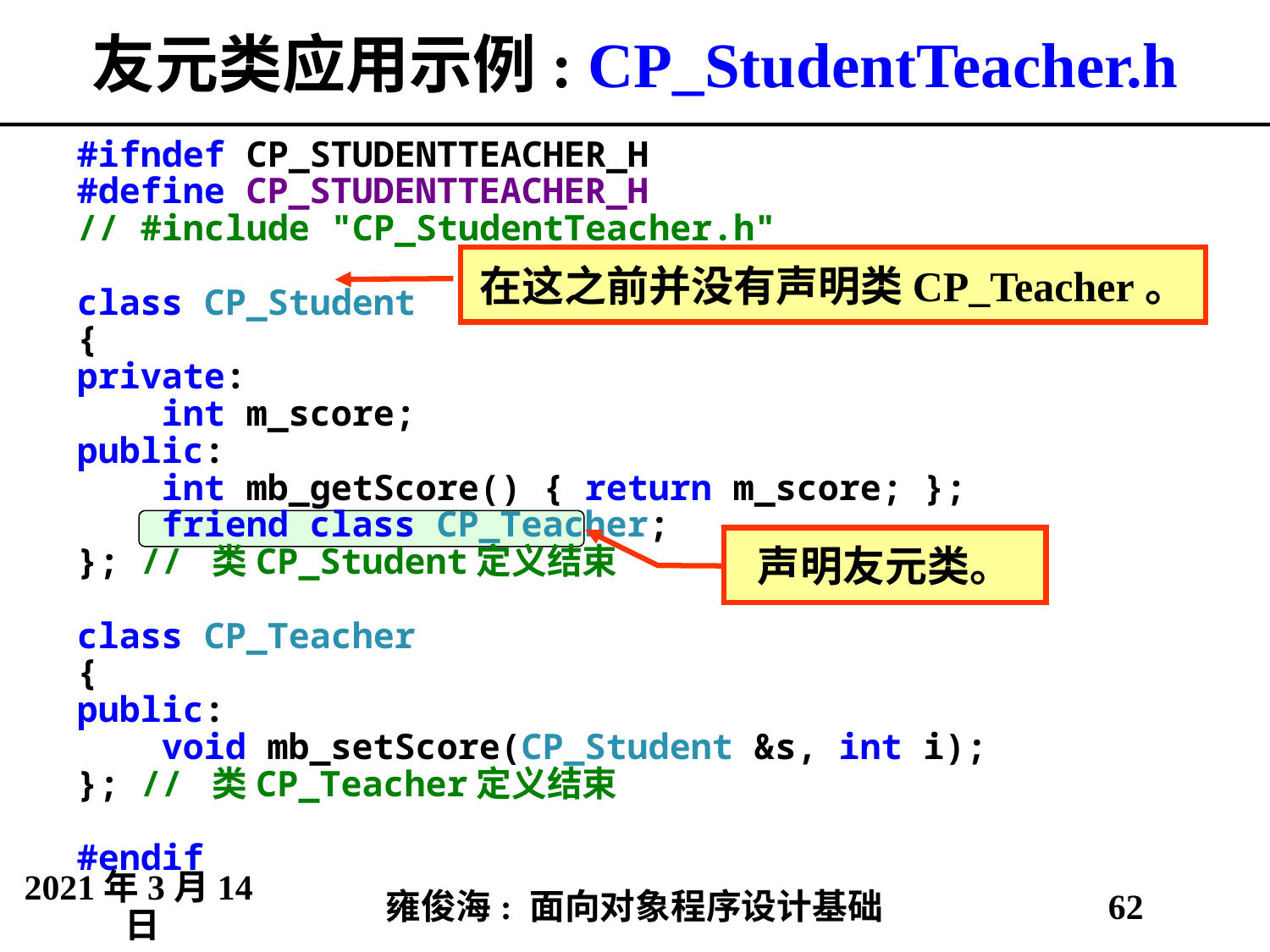

# 友元类应用示例: CP_StudentTeacher.h

#ifndef CP_STUDENTTEACHER_H
#define CP_STUDENTTEACHER_H
// #include "CP_StudentTeacher.h"

class CP_Student
{
private:
    int m_score;
public:
    int mb_getScore() { return m_score; };
    friend class CP_Teacher;
}; // 类CP_Student定义结束

class CP_Teacher
{
public:
    void mb_setScore(CP_Student &s, int i);
}; // 类CP_Teacher定义结束

#endif
在这之前并没有声明类CP_Teacher。

声明友元类。
2021年3月14日
雍俊海: 面向对象程序设计基础
62